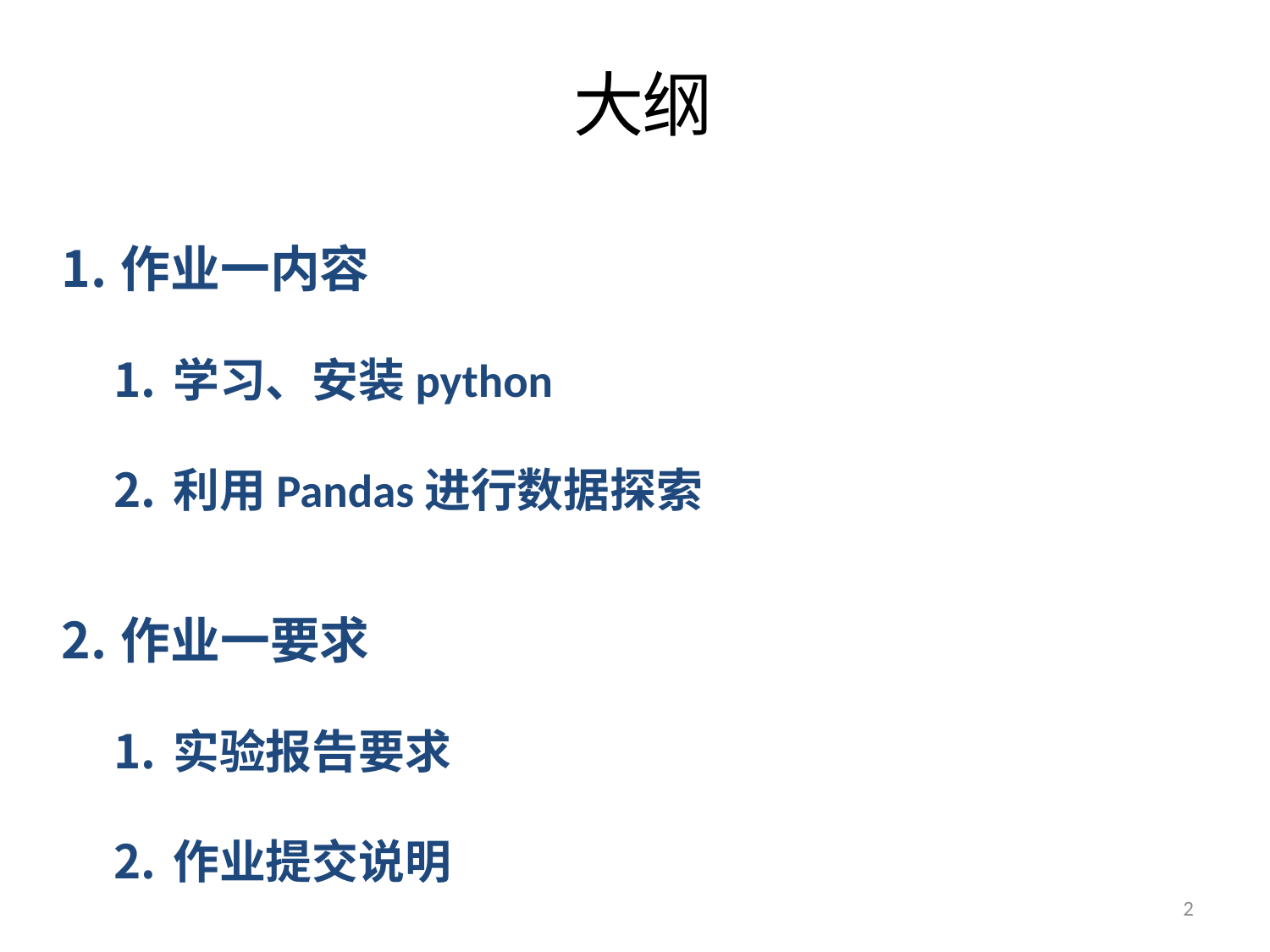

# 大纲
作业一内容
学习、安装python
利用Pandas进行数据探索
作业一要求
实验报告要求
作业提交说明
2